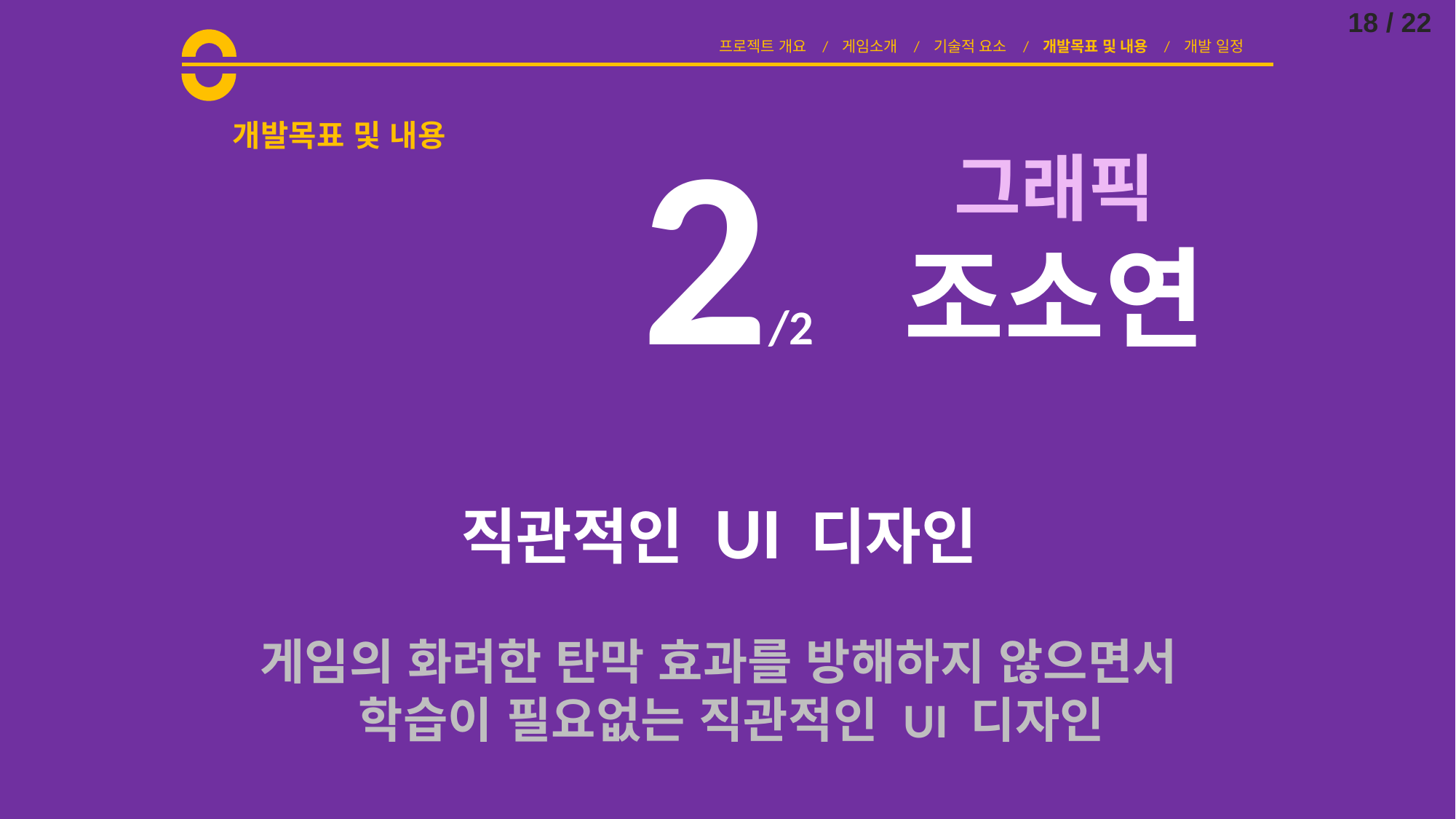

18 / 22

프로젝트 개요   /   게임소개   /   기술적 요소   /   개발목표 및 내용   /   개발 일정

2/2
# 개발목표 및 내용
그래픽
조소연
직관적인 UI 디자인

게임의 화려한 탄막 효과를 방해하지 않으면서
 학습이 필요없는 직관적인 UI 디자인